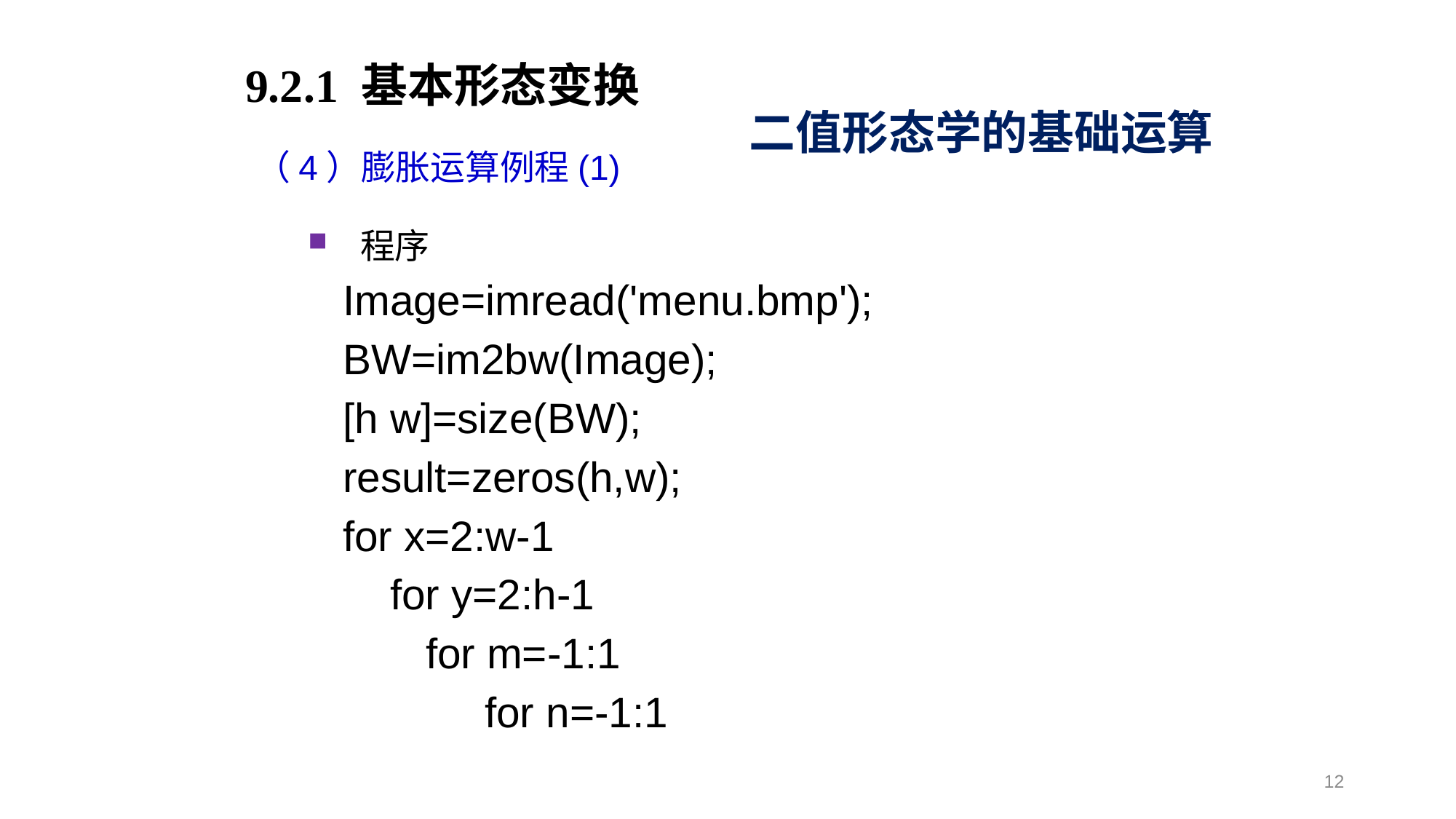

9.2.1 基本形态变换
二值形态学的基础运算
（4）膨胀运算例程(1)
程序
Image=imread('menu.bmp');
BW=im2bw(Image);
[h w]=size(BW);
result=zeros(h,w);
for x=2:w-1
    for y=2:h-1
       for m=-1:1
            for n=-1:1
12